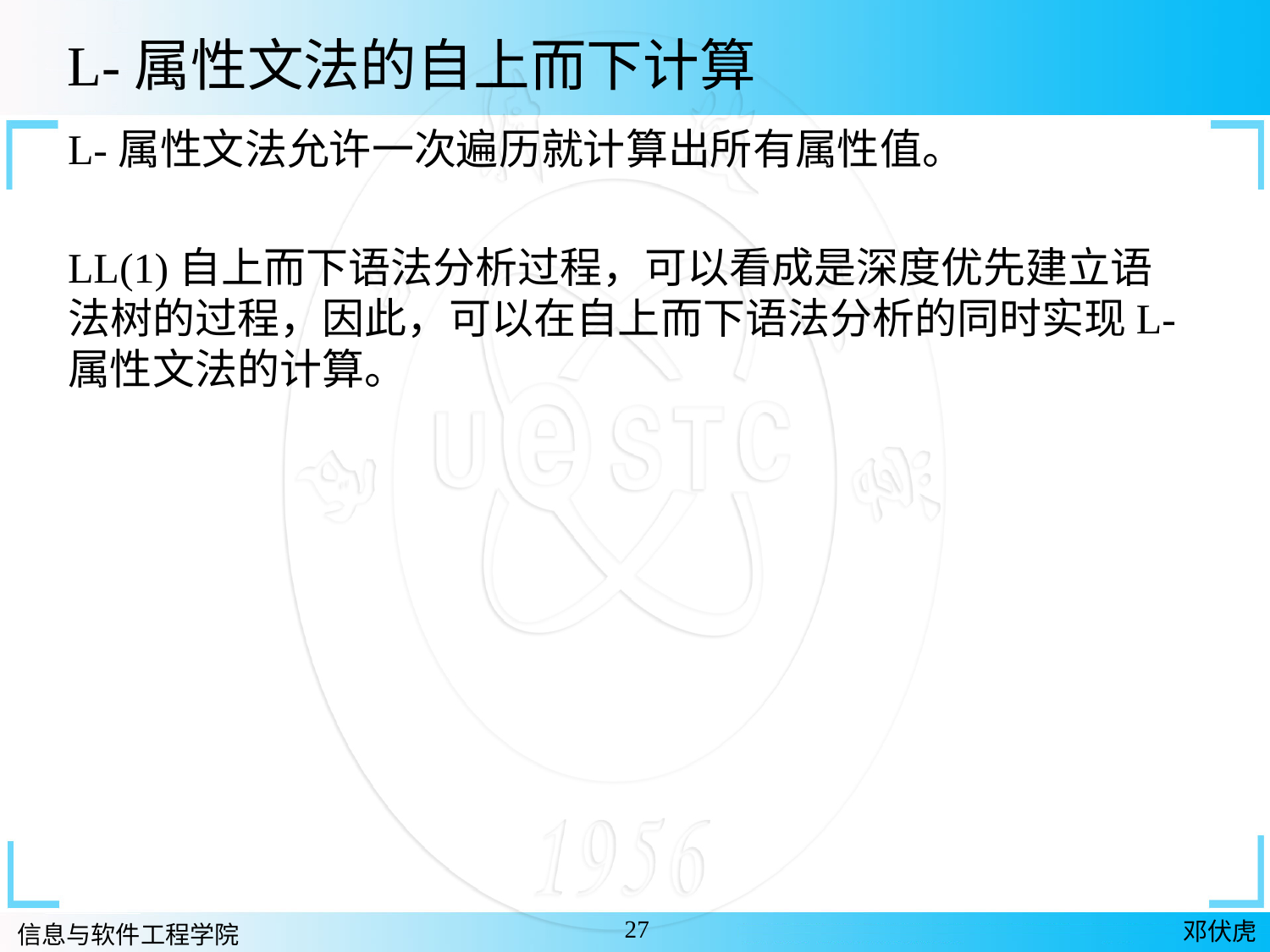

L-属性文法的自上而下计算
L-属性文法允许一次遍历就计算出所有属性值。

LL(1)自上而下语法分析过程，可以看成是深度优先建立语法树的过程，因此，可以在自上而下语法分析的同时实现L-属性文法的计算。

27
邓伏虎
信息与软件工程学院